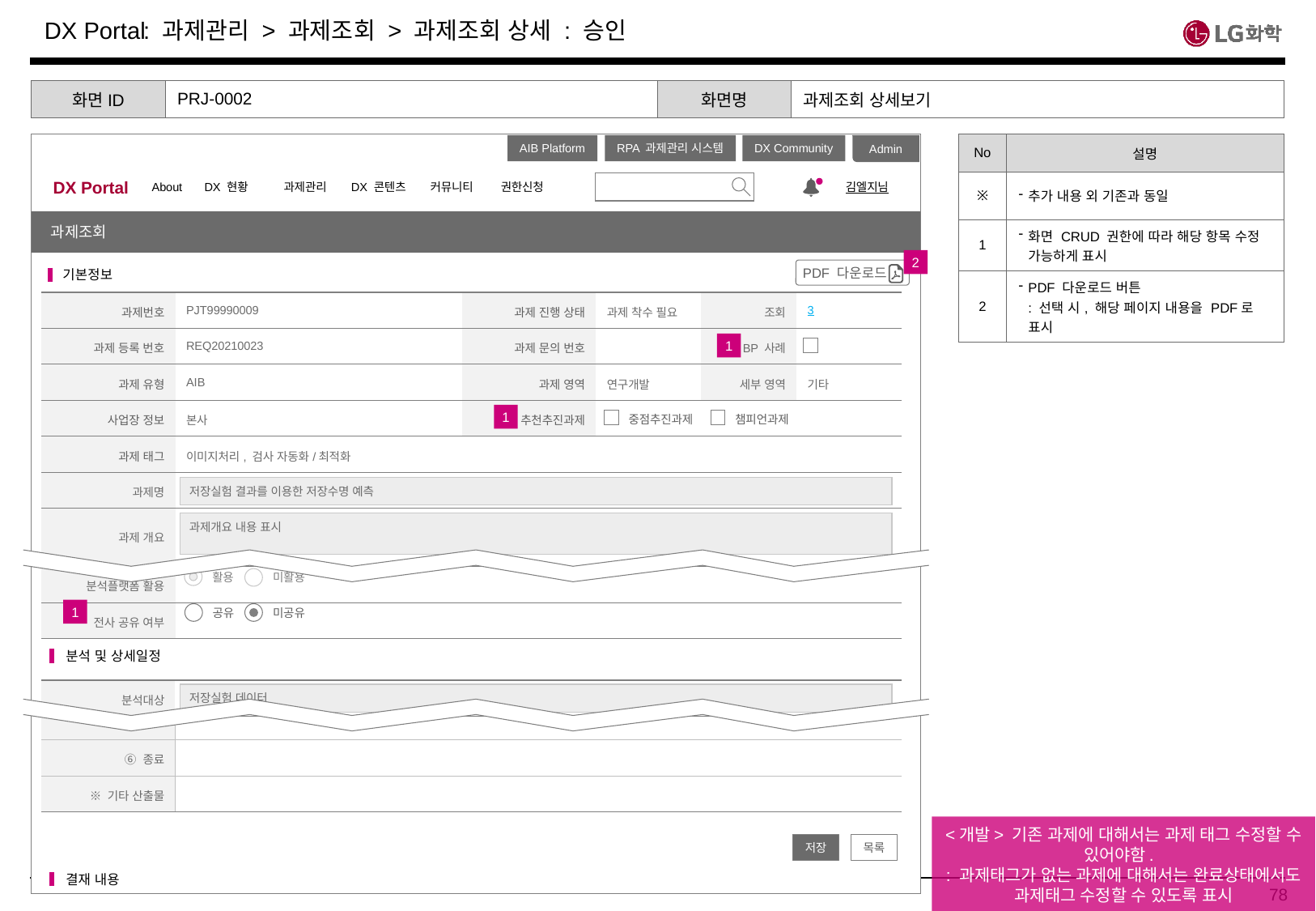

: 과제관리 > 과제조회 > 과제조회 상세 : 승인
| 화면ID | PRJ-0002 | 화면명 | 과제조회 상세보기 |
| --- | --- | --- | --- |

| No | 설명 |
| --- | --- |
| ※ | 추가 내용 외 기존과 동일 |
| 1 | 화면 CRUD 권한에 따라 해당 항목 수정 가능하게 표시 |
| 2 | PDF 다운로드 버튼 : 선택 시, 해당 페이지 내용을 PDF로 표시 |

Admin
DX Portal

About
DX 현황
과제관리
DX 콘텐츠
커뮤니티
권한신청
김엘지님

AIB Platform
RPA 과제관리 시스템
DX Community
공지사항

과제조회
2
PDF 다운로드

기본정보

| 과제번호 | PJT99990009 | 과제 진행 상태 | 과제 착수 필요 | 조회 | 3 |
| --- | --- | --- | --- | --- | --- |
| 과제 등록 번호 | REQ20210023 | 과제 문의 번호 |  | BP 사례 |  |
| 과제 유형 | AIB | 과제 영역 | 연구개발 | 세부 영역 | 기타 |
| 사업장 정보 | 본사 | 추천추진과제 |  |  |  |
| 과제 태그 | 이미지처리, 검사 자동화/최적화 |  |  |  |  |
| 과제명 |  |  |  |  |  |
| 과제 개요 |  |  |  |  |  |
| 분석플랫폼 활용 |  |  |  |  |  |
| 전사 공유 여부 |  |  |  |  |  |
1

1
중점추진과제

챔피언과제

저장실험 결과를 이용한 저장수명 예측
과제개요 내용 표시

활용

미활용

1
공유

미공유

분석 및 상세일정
| 분석대상 |  |  |  |  |  |
| --- | --- | --- | --- | --- | --- |
저장실험 데이터
|  |  |  |
| --- | --- | --- |
| ⑥ 종료 |  |  |
| ※ 기타 산출물 |  |  |
<개발> 기존 과제에 대해서는 과제 태그 수정할 수 있어야함.
: 과제태그가 없는 과제에 대해서는 완료상태에서도 과제태그 수정할 수 있도록 표시
저장
목록
결재 내용